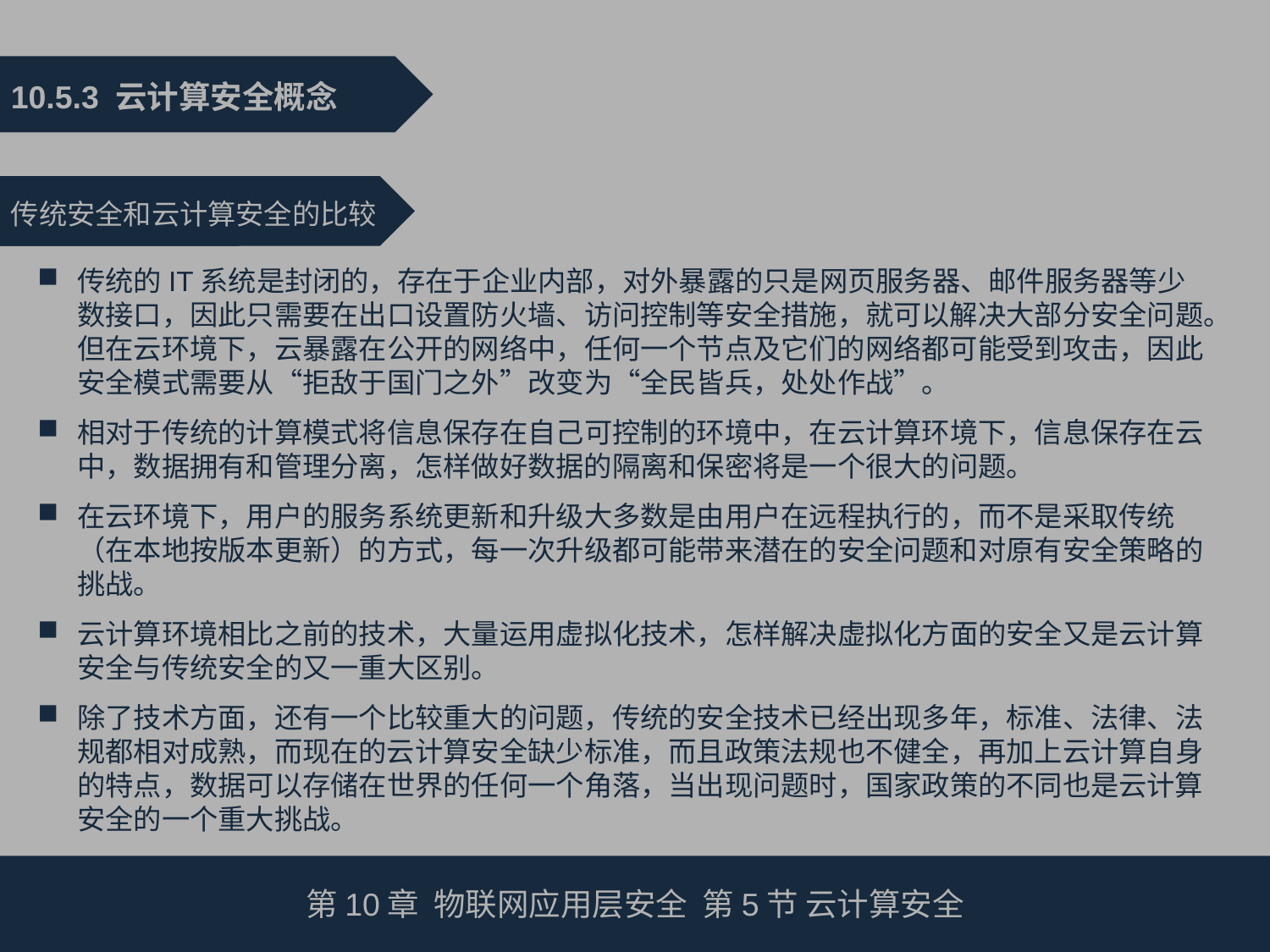

10.5.3 云计算安全概念

传统安全和云计算安全的比较
传统的IT系统是封闭的，存在于企业内部，对外暴露的只是网页服务器、邮件服务器等少数接口，因此只需要在出口设置防火墙、访问控制等安全措施，就可以解决大部分安全问题。但在云环境下，云暴露在公开的网络中，任何一个节点及它们的网络都可能受到攻击，因此安全模式需要从“拒敌于国门之外”改变为“全民皆兵，处处作战”。
相对于传统的计算模式将信息保存在自己可控制的环境中，在云计算环境下，信息保存在云中，数据拥有和管理分离，怎样做好数据的隔离和保密将是一个很大的问题。
在云环境下，用户的服务系统更新和升级大多数是由用户在远程执行的，而不是采取传统（在本地按版本更新）的方式，每一次升级都可能带来潜在的安全问题和对原有安全策略的挑战。
云计算环境相比之前的技术，大量运用虚拟化技术，怎样解决虚拟化方面的安全又是云计算安全与传统安全的又一重大区别。
除了技术方面，还有一个比较重大的问题，传统的安全技术已经出现多年，标准、法律、法规都相对成熟，而现在的云计算安全缺少标准，而且政策法规也不健全，再加上云计算自身的特点，数据可以存储在世界的任何一个角落，当出现问题时，国家政策的不同也是云计算安全的一个重大挑战。